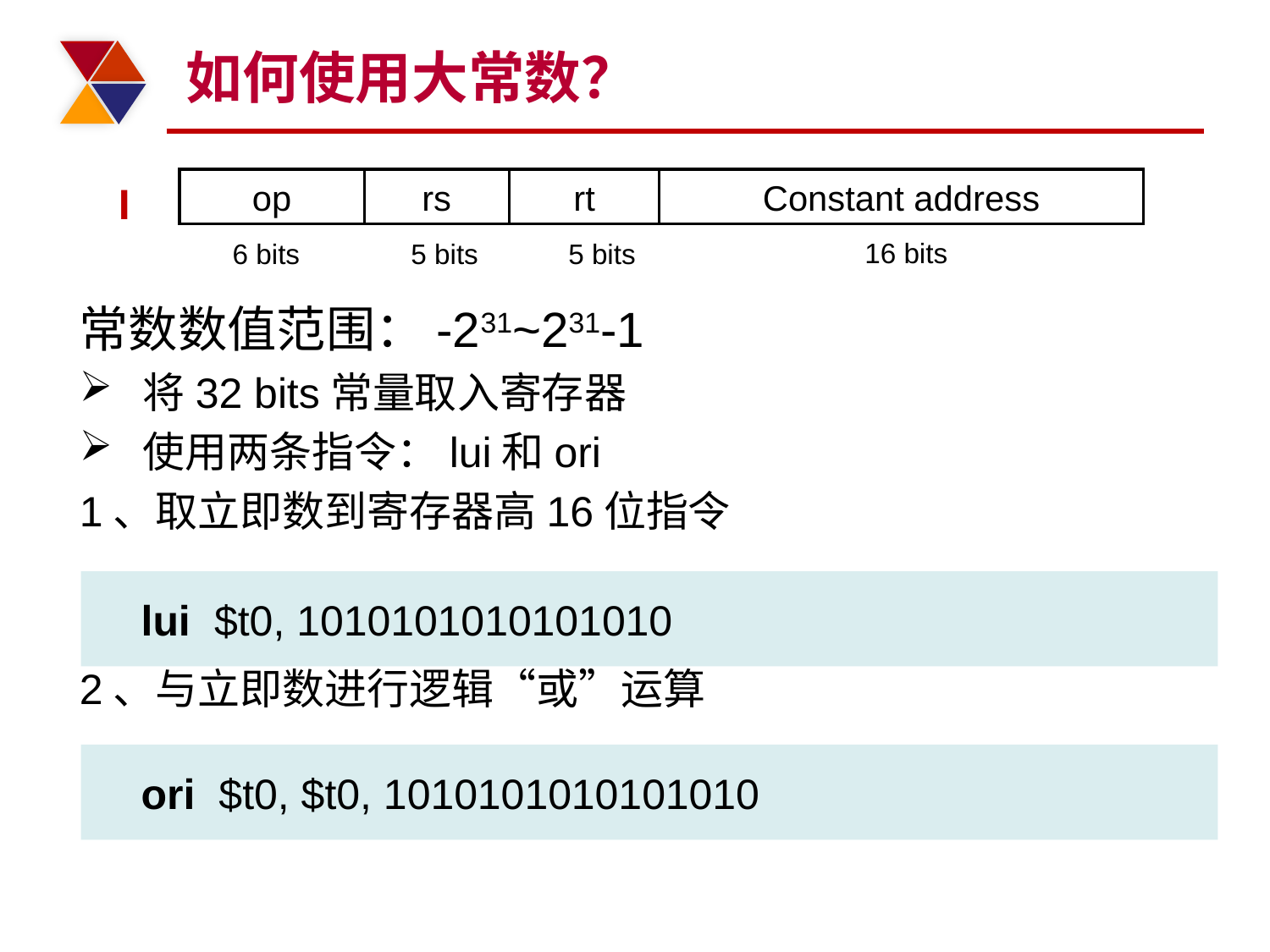

# 如何使用大常数？

常数数值范围：-231~231-1
将32 bits常量取入寄存器
使用两条指令：lui和ori
1、取立即数到寄存器高16位指令

2、与立即数进行逻辑“或”运算
op
rs
rt
Constant address
16 bits
6 bits
5 bits
5 bits
I
    lui  $t0, 1010101010101010
    ori  $t0, $t0, 1010101010101010